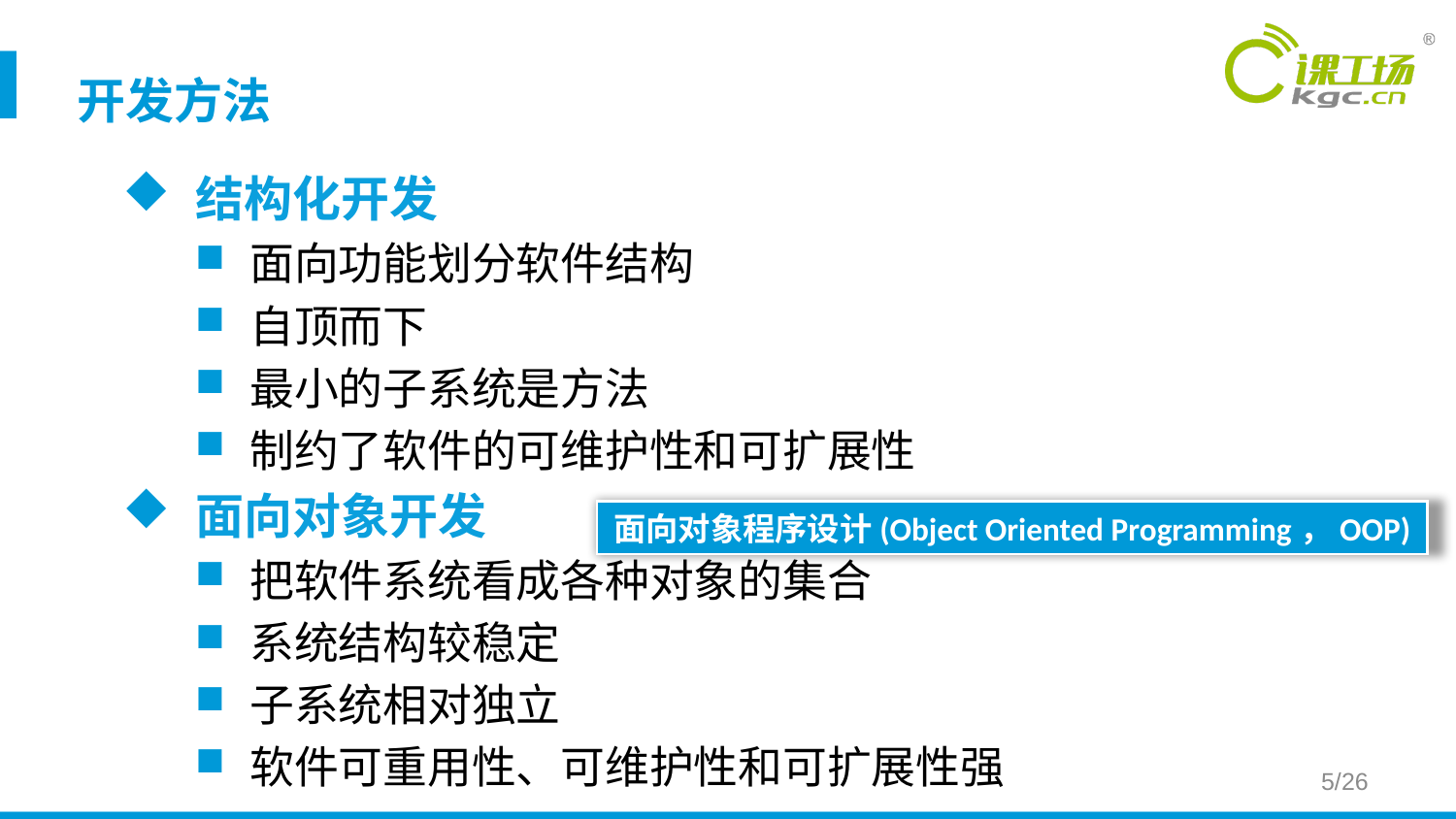

开发方法
结构化开发
面向功能划分软件结构
自顶而下
最小的子系统是方法
制约了软件的可维护性和可扩展性
面向对象开发
把软件系统看成各种对象的集合
系统结构较稳定
子系统相对独立
软件可重用性、可维护性和可扩展性强
面向对象程序设计(Object Oriented Programming，OOP)
5/26